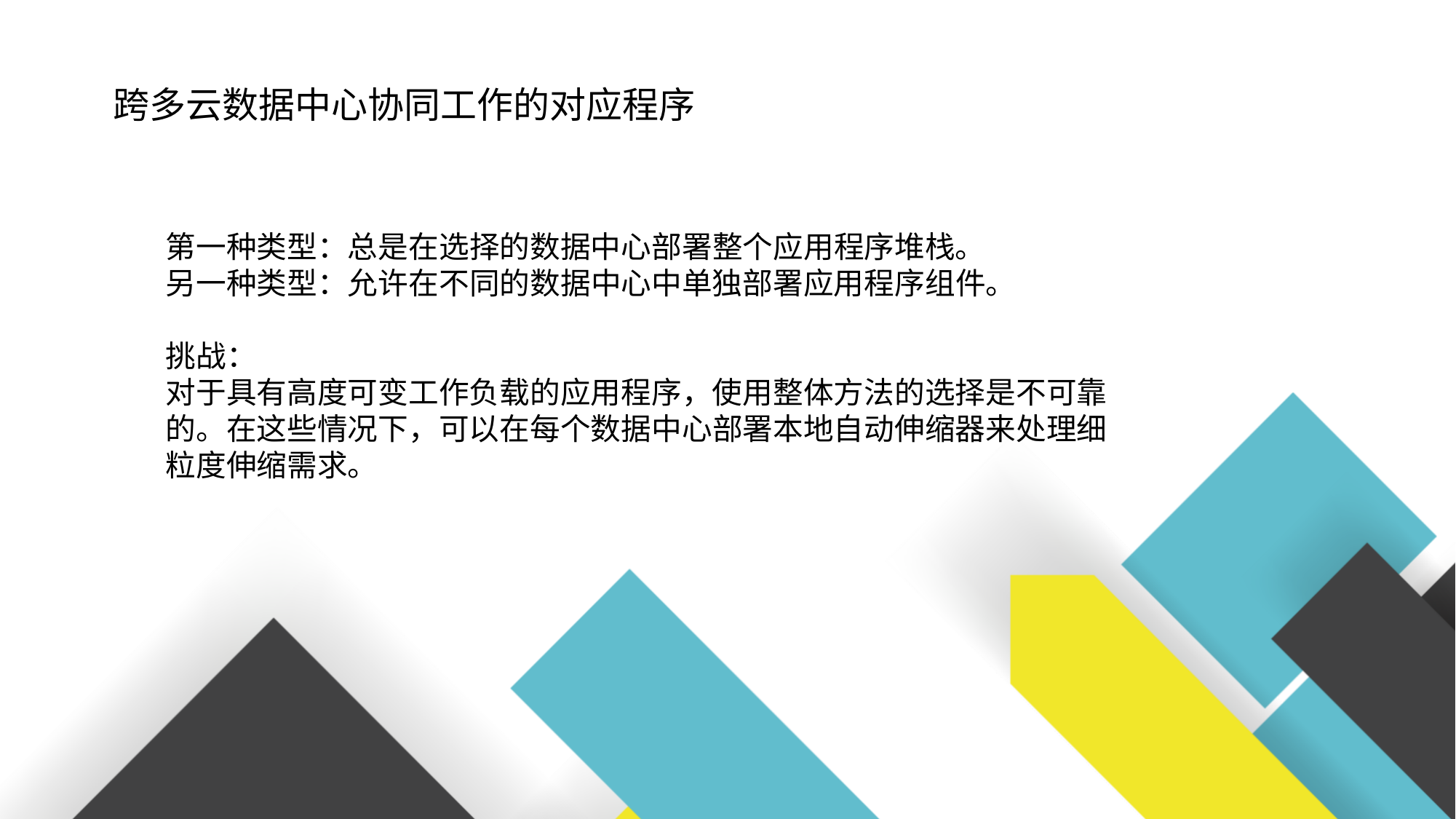

跨多云数据中心协同工作的对应程序
第一种类型：总是在选择的数据中心部署整个应用程序堆栈。
另一种类型：允许在不同的数据中心中单独部署应用程序组件。

挑战：
对于具有高度可变工作负载的应用程序，使用整体方法的选择是不可靠的。在这些情况下，可以在每个数据中心部署本地自动伸缩器来处理细粒度伸缩需求。